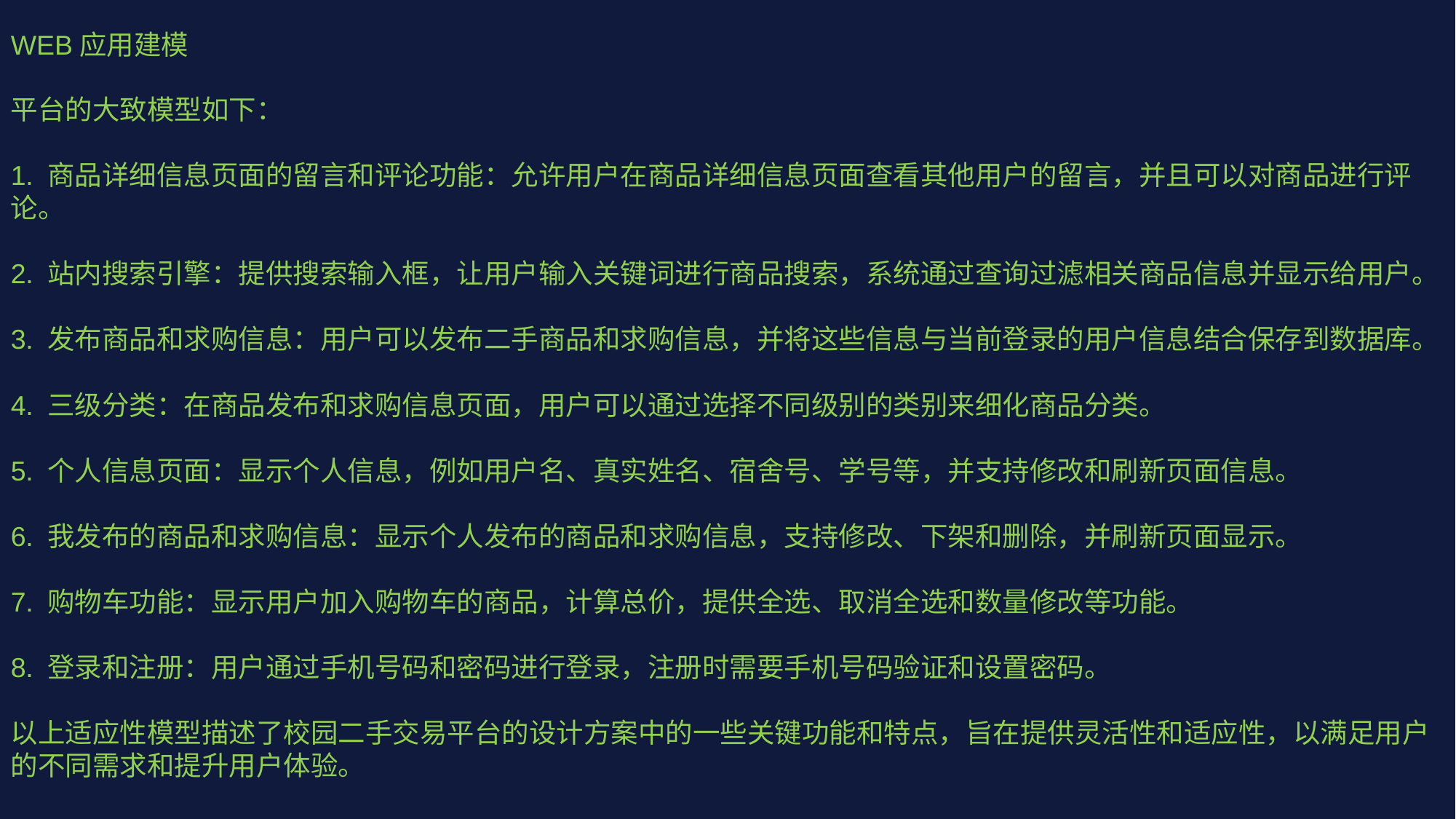

WEB应用建模

平台的大致模型如下：

1. 商品详细信息页面的留言和评论功能：允许用户在商品详细信息页面查看其他用户的留言，并且可以对商品进行评论。

2. 站内搜索引擎：提供搜索输入框，让用户输入关键词进行商品搜索，系统通过查询过滤相关商品信息并显示给用户。

3. 发布商品和求购信息：用户可以发布二手商品和求购信息，并将这些信息与当前登录的用户信息结合保存到数据库。

4. 三级分类：在商品发布和求购信息页面，用户可以通过选择不同级别的类别来细化商品分类。

5. 个人信息页面：显示个人信息，例如用户名、真实姓名、宿舍号、学号等，并支持修改和刷新页面信息。

6. 我发布的商品和求购信息：显示个人发布的商品和求购信息，支持修改、下架和删除，并刷新页面显示。

7. 购物车功能：显示用户加入购物车的商品，计算总价，提供全选、取消全选和数量修改等功能。

8. 登录和注册：用户通过手机号码和密码进行登录，注册时需要手机号码验证和设置密码。

以上适应性模型描述了校园二手交易平台的设计方案中的一些关键功能和特点，旨在提供灵活性和适应性，以满足用户的不同需求和提升用户体验。